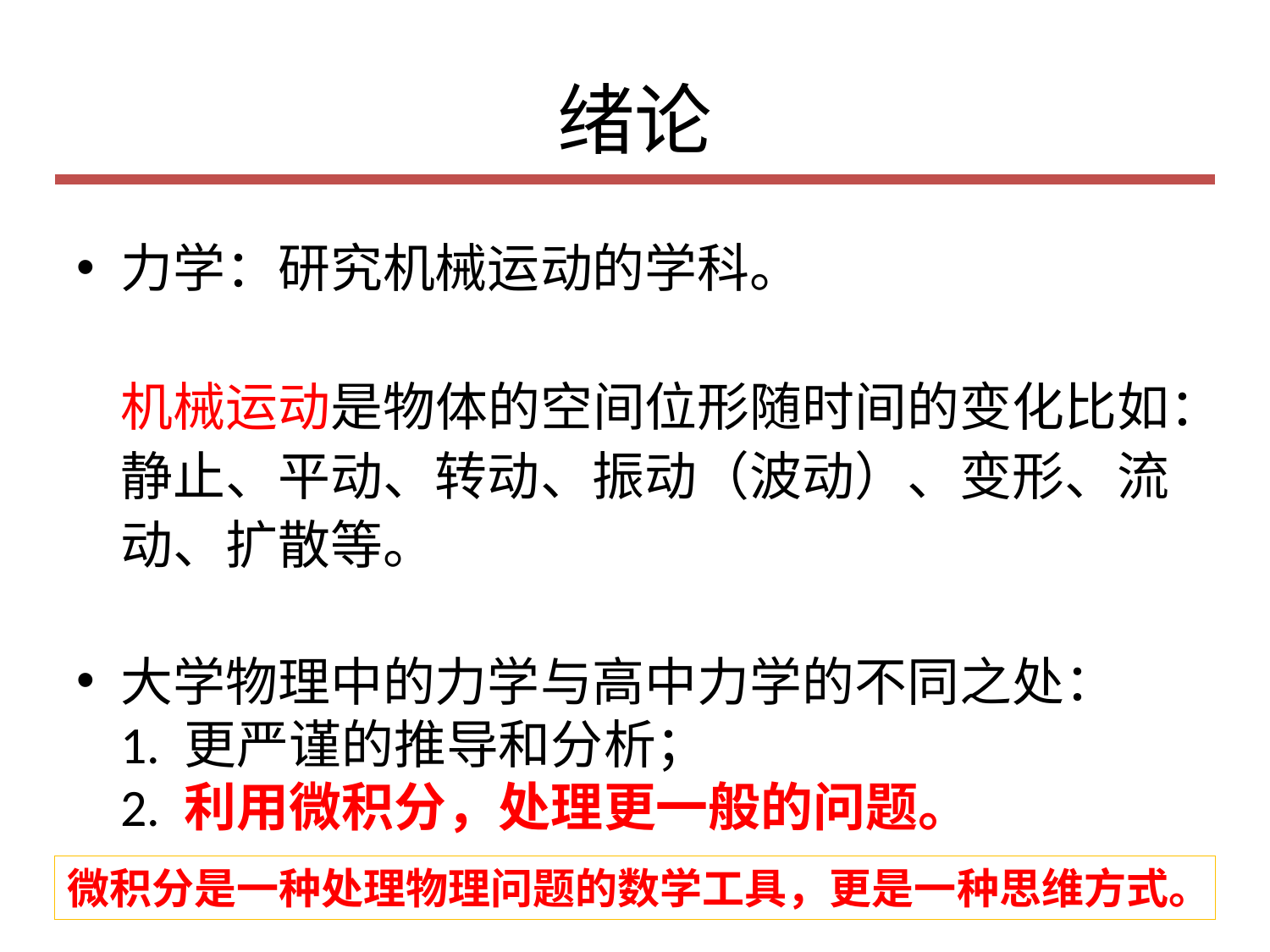

# 绪论
力学：研究机械运动的学科。
机械运动是物体的空间位形随时间的变化比如：静止、平动、转动、振动（波动）、变形、流动、扩散等。
大学物理中的力学与高中力学的不同之处：
1. 更严谨的推导和分析；
2. 利用微积分，处理更一般的问题。

微积分是一种处理物理问题的数学工具，更是一种思维方式。